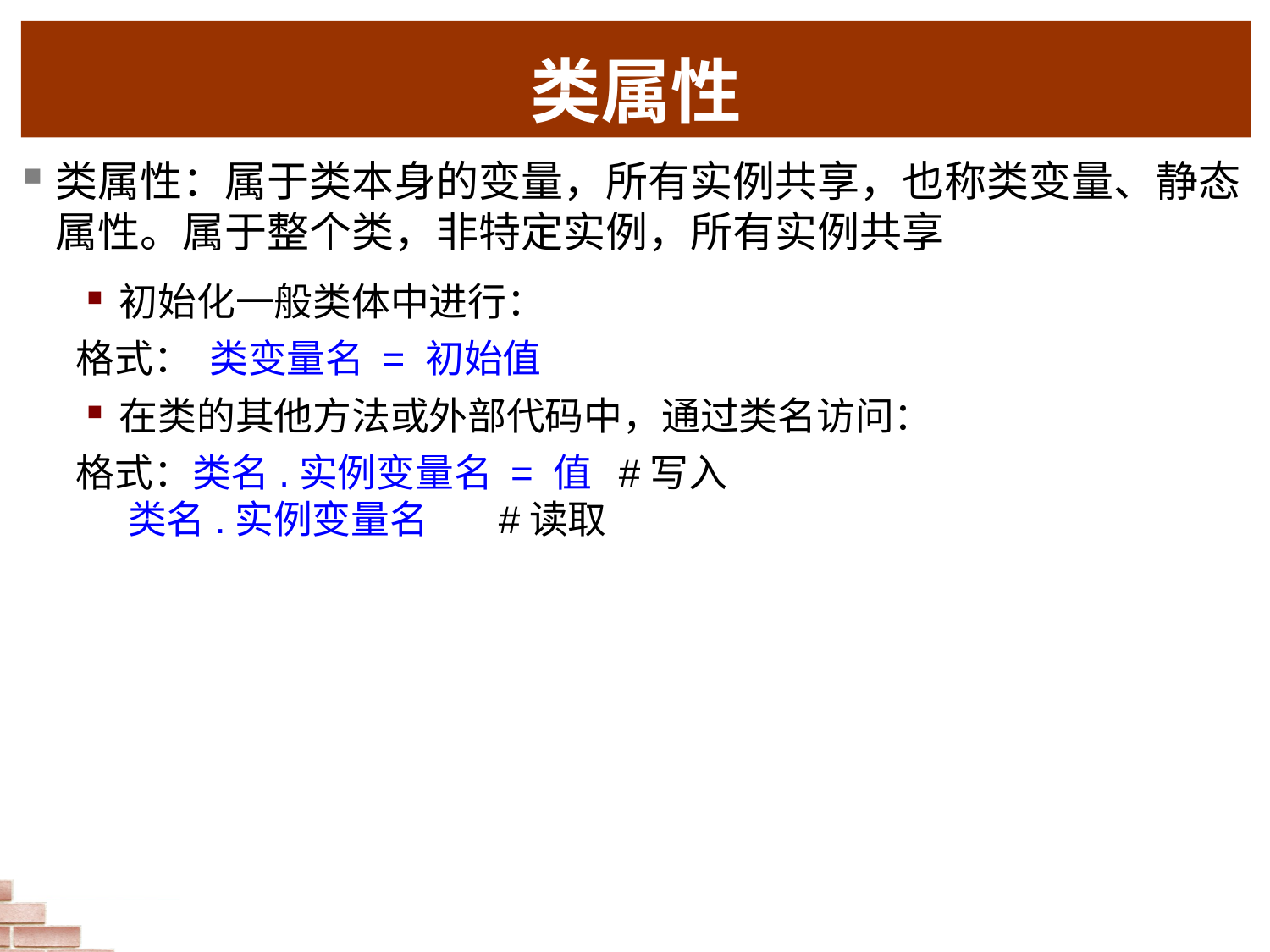

# 类属性
类属性：属于类本身的变量，所有实例共享，也称类变量、静态属性。属于整个类，非特定实例，所有实例共享
初始化一般类体中进行：
     格式：  类变量名 = 初始值
在类的其他方法或外部代码中，通过类名访问：
     格式：类名.实例变量名 = 值  #写入
           类名.实例变量名       #读取